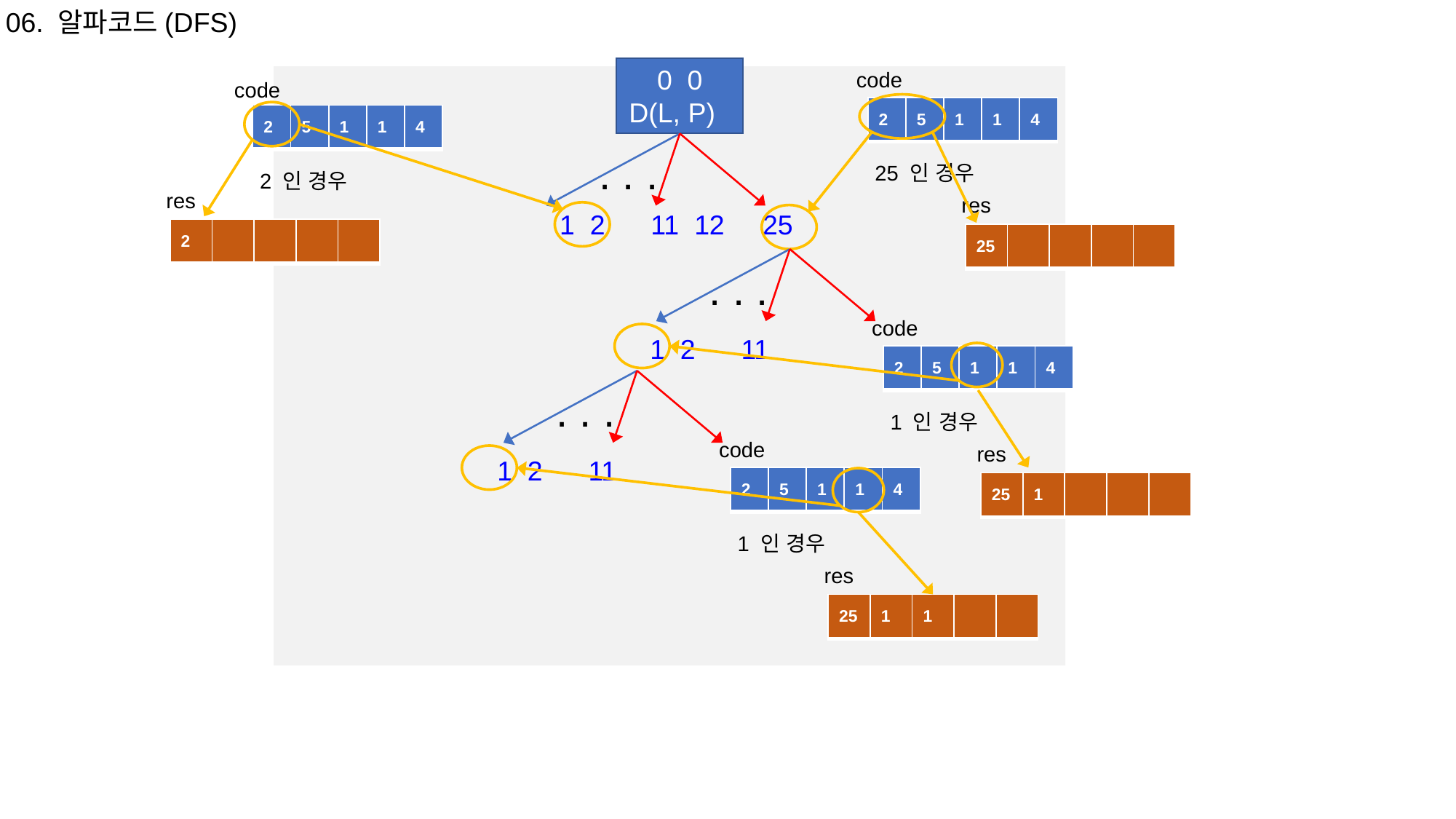

06. 알파코드(DFS)
  0  0
D(L, P)
code

code

| 2 | 5 | 1 | 1 | 4 |
| --- | --- | --- | --- | --- |

| 2 | 5 | 1 | 1 | 4 |
| --- | --- | --- | --- | --- |
. . .
25 인 경우
2 인 경우
res
res
1  2      11  12     25

| 2 |  |  |  |  |
| --- | --- | --- | --- | --- |
| 25 |  |  |  |  |
| --- | --- | --- | --- | --- |
. . .
code

1  2      11

| 2 | 5 | 1 | 1 | 4 |
| --- | --- | --- | --- | --- |
. . .
1 인 경우
code
res

1  2      11
| 2 | 5 | 1 | 1 | 4 |
| --- | --- | --- | --- | --- |

| 25 | 1 |  |  |  |
| --- | --- | --- | --- | --- |
1 인 경우
res
| 25 | 1 | 1 |  |  |
| --- | --- | --- | --- | --- |